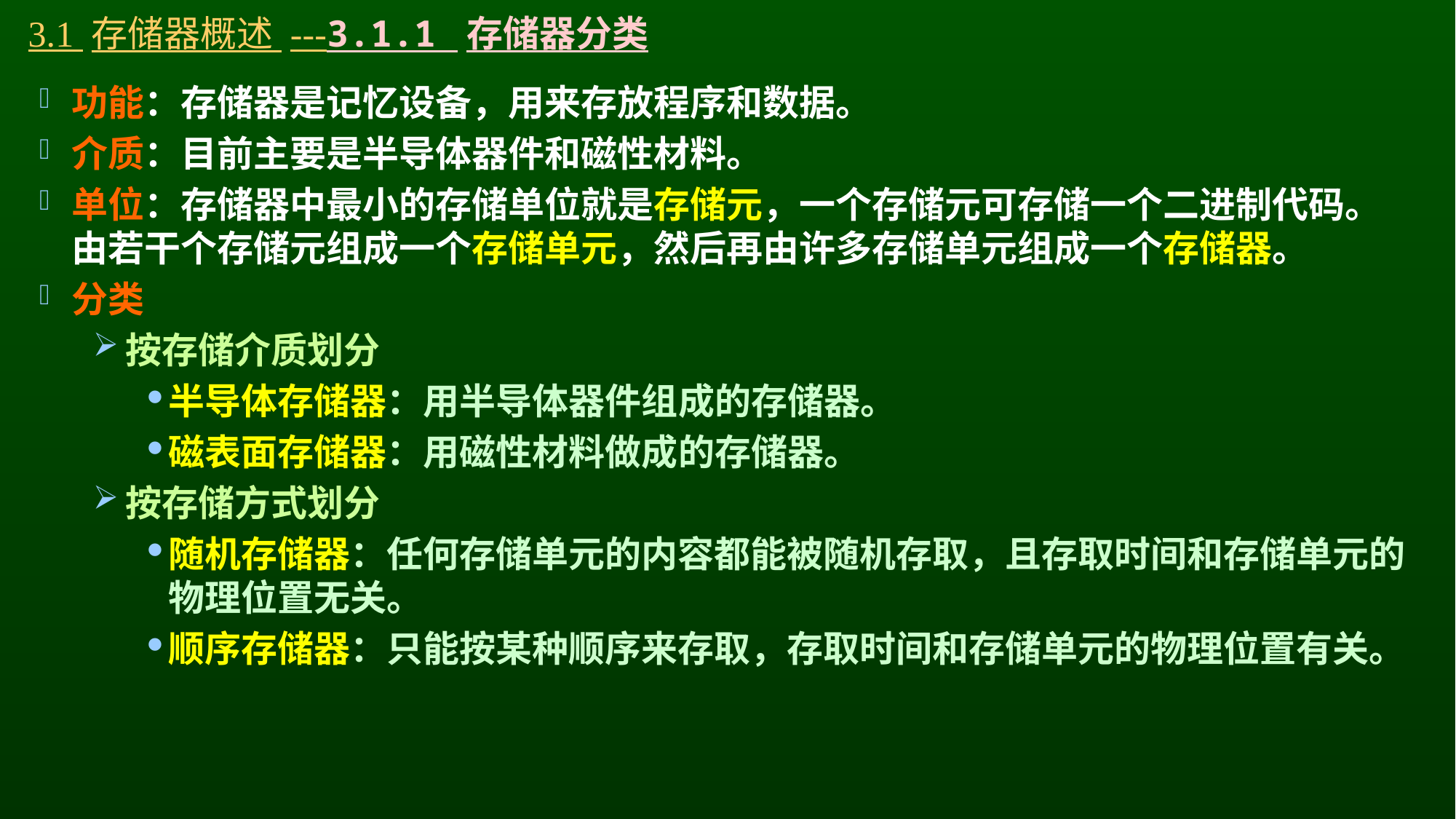

# 3.1 存储器概述 ---3.1.1 存储器分类
功能：存储器是记忆设备，用来存放程序和数据。
介质：目前主要是半导体器件和磁性材料。
单位：存储器中最小的存储单位就是存储元，一个存储元可存储一个二进制代码。由若干个存储元组成一个存储单元，然后再由许多存储单元组成一个存储器。
分类
按存储介质划分
半导体存储器：用半导体器件组成的存储器。
磁表面存储器：用磁性材料做成的存储器。
按存储方式划分
随机存储器：任何存储单元的内容都能被随机存取，且存取时间和存储单元的物理位置无关。
顺序存储器：只能按某种顺序来存取，存取时间和存储单元的物理位置有关。